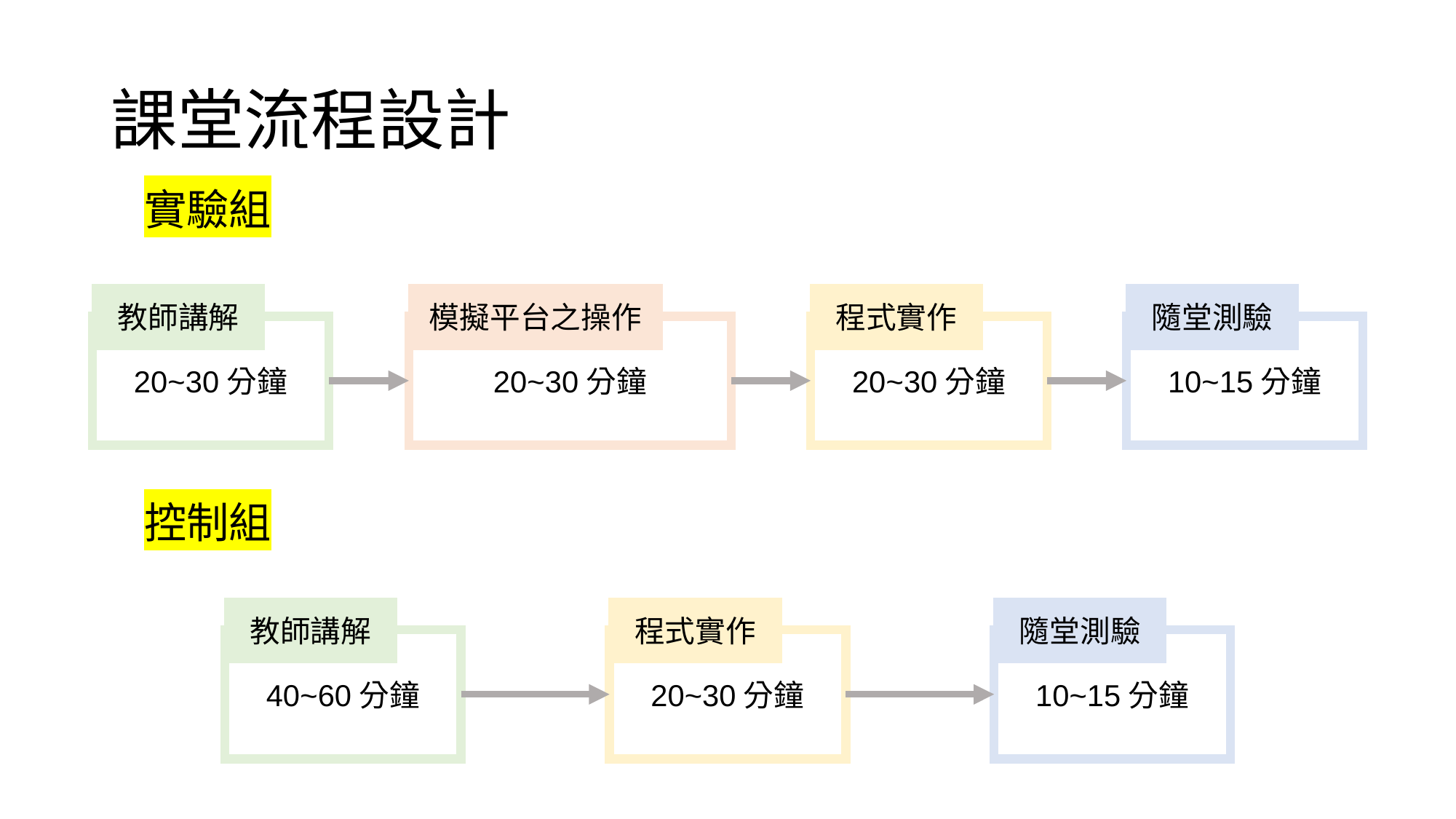

# 課堂流程設計
實驗組
教師講解
20~30分鐘
模擬平台之操作
20~30分鐘
程式實作
20~30分鐘
隨堂測驗
10~15分鐘
控制組
教師講解
40~60分鐘
程式實作
20~30分鐘
隨堂測驗
10~15分鐘